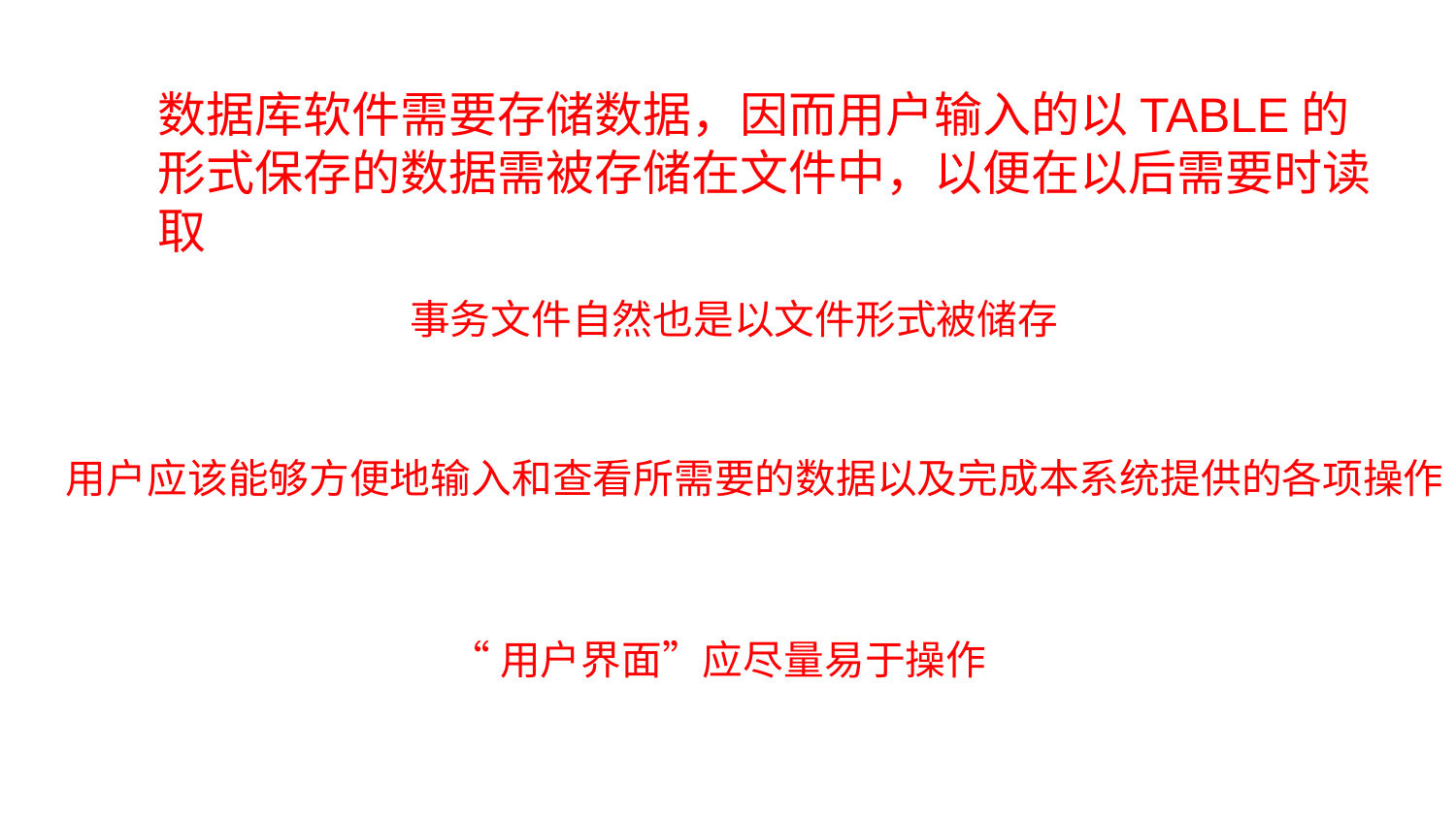

数据库软件需要存储数据，因而用户输入的以TABLE的形式保存的数据需被存储在文件中，以便在以后需要时读取
事务文件自然也是以文件形式被储存
用户应该能够方便地输入和查看所需要的数据以及完成本系统提供的各项操作
“用户界面”应尽量易于操作